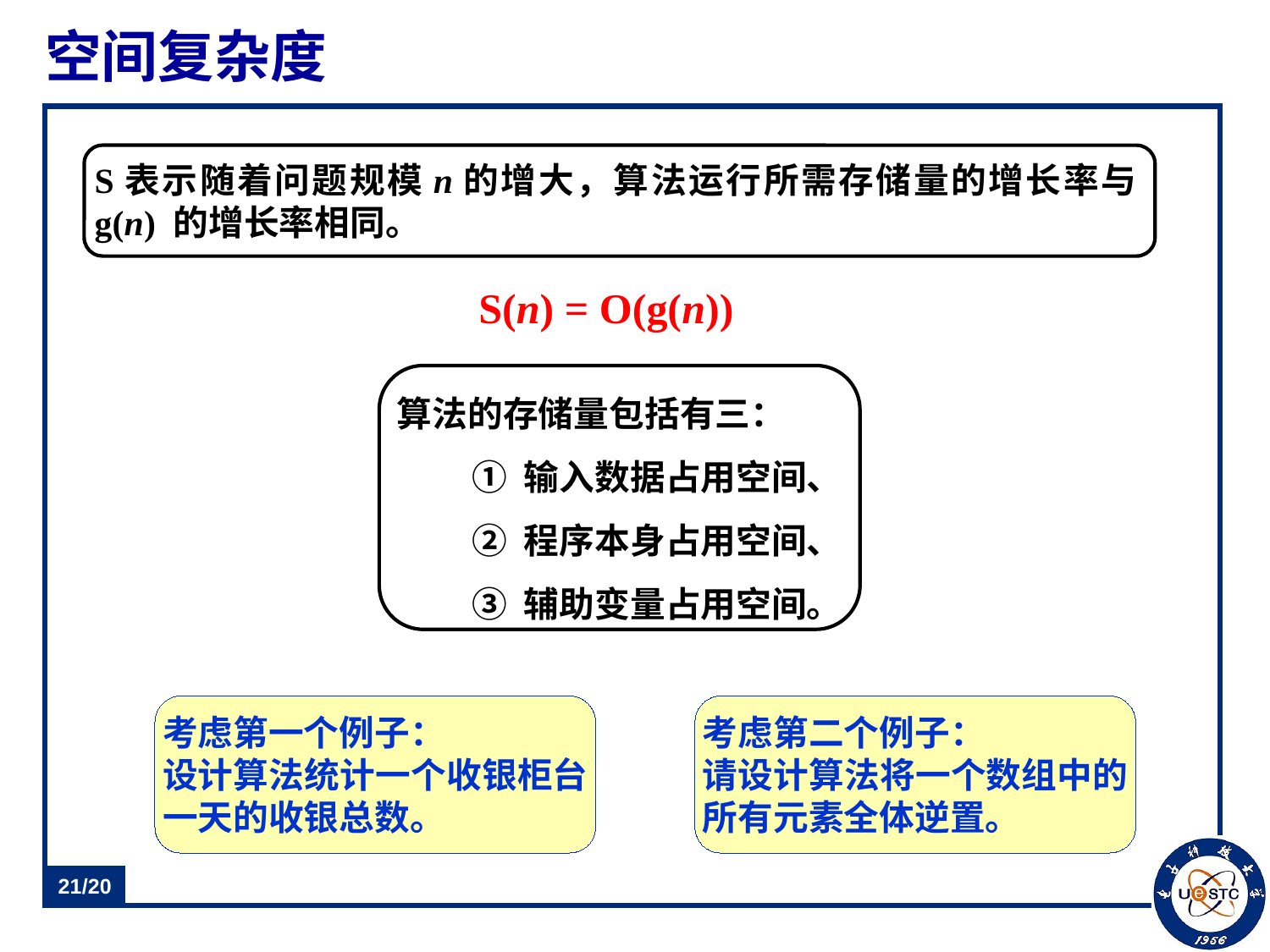

# 空间复杂度
S表示随着问题规模n的增大，算法运行所需存储量的增长率与g(n) 的增长率相同。
S(n) = O(g(n))
算法的存储量包括有三：
① 输入数据占用空间、
② 程序本身占用空间、
③ 辅助变量占用空间。
考虑第一个例子：
设计算法统计一个收银柜台一天的收银总数。
考虑第二个例子：
请设计算法将一个数组中的所有元素全体逆置。
21/20